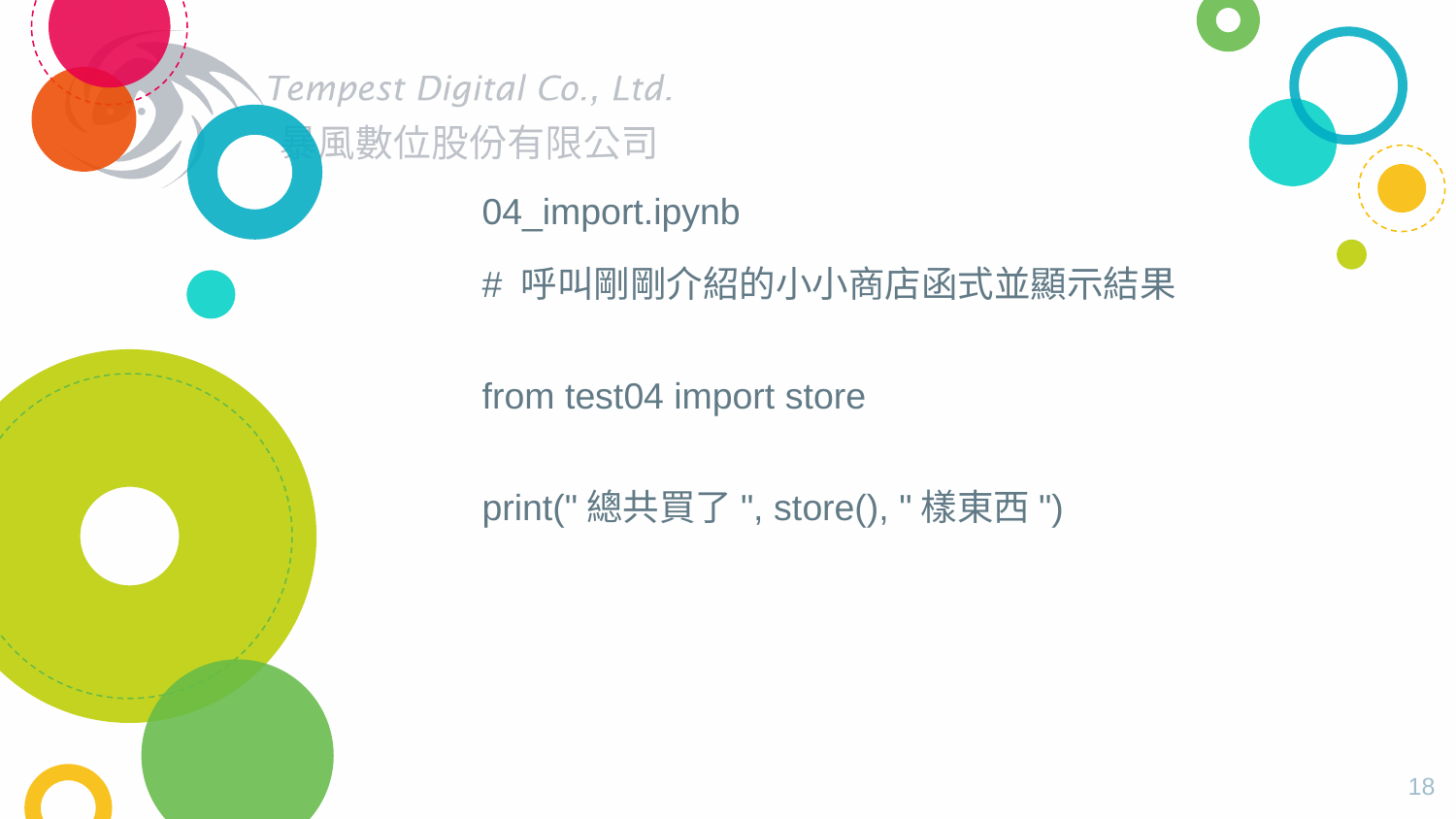

# 04_import.ipynb
# 呼叫剛剛介紹的小小商店函式並顯示結果

from test04 import store

print("總共買了", store(), "樣東西")
18